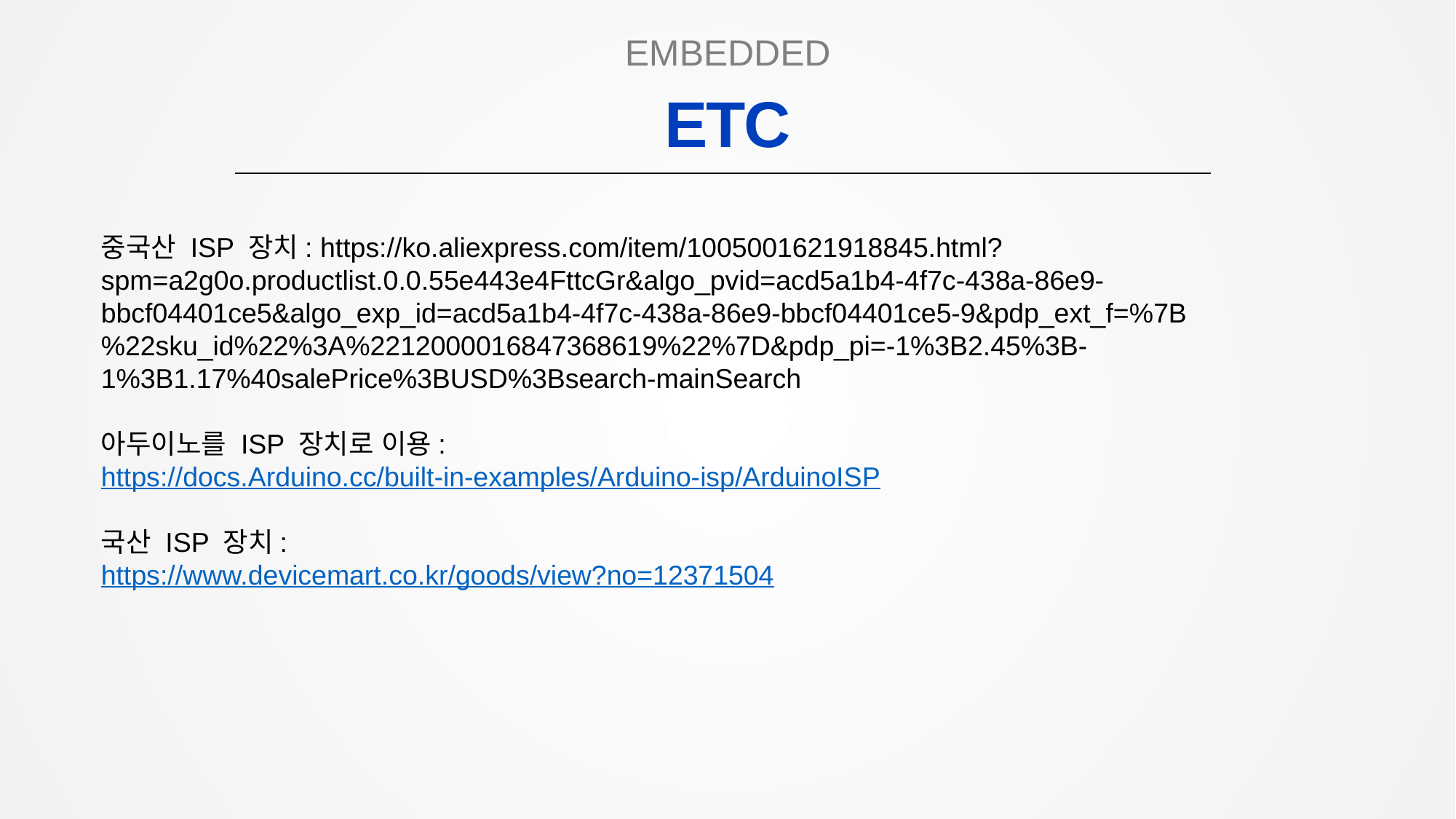

EMBEDDED
ETC
중국산 ISP 장치: https://ko.aliexpress.com/item/1005001621918845.html?spm=a2g0o.productlist.0.0.55e443e4FttcGr&algo_pvid=acd5a1b4-4f7c-438a-86e9-bbcf04401ce5&algo_exp_id=acd5a1b4-4f7c-438a-86e9-bbcf04401ce5-9&pdp_ext_f=%7B%22sku_id%22%3A%2212000016847368619%22%7D&pdp_pi=-1%3B2.45%3B-1%3B1.17%40salePrice%3BUSD%3Bsearch-mainSearch

아두이노를 ISP 장치로 이용:
https://docs.Arduino.cc/built-in-examples/Arduino-isp/ArduinoISP

국산 ISP 장치:
https://www.devicemart.co.kr/goods/view?no=12371504